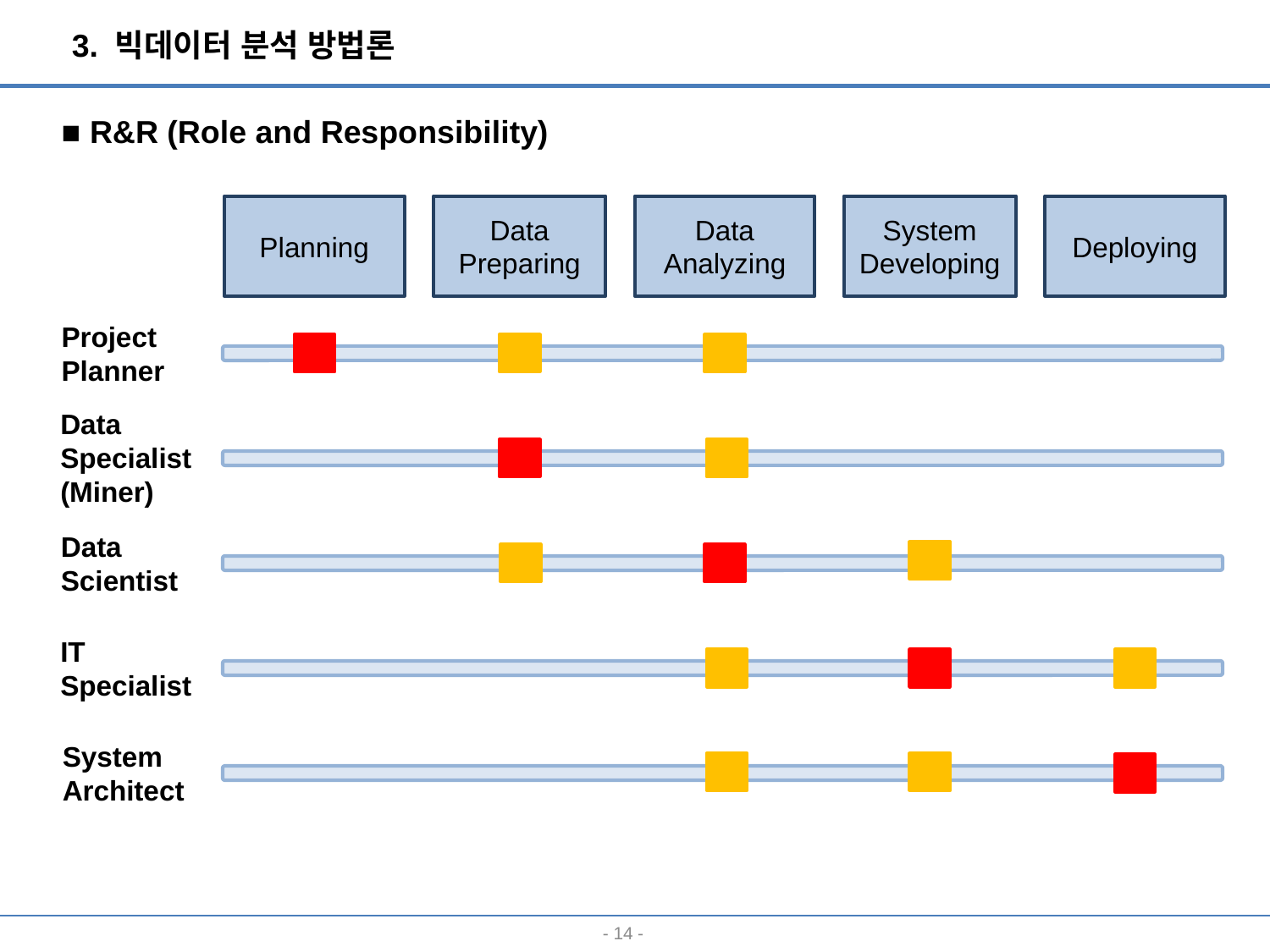

3. 빅데이터 분석 방법론
■ R&R (Role and Responsibility)
Planning
Data
Preparing
Data
Analyzing
System
Developing
Deploying
Project
Planner

Data
Specialist
(Miner)

Data
Scientist

IT
Specialist

System
Architect

- 14 -